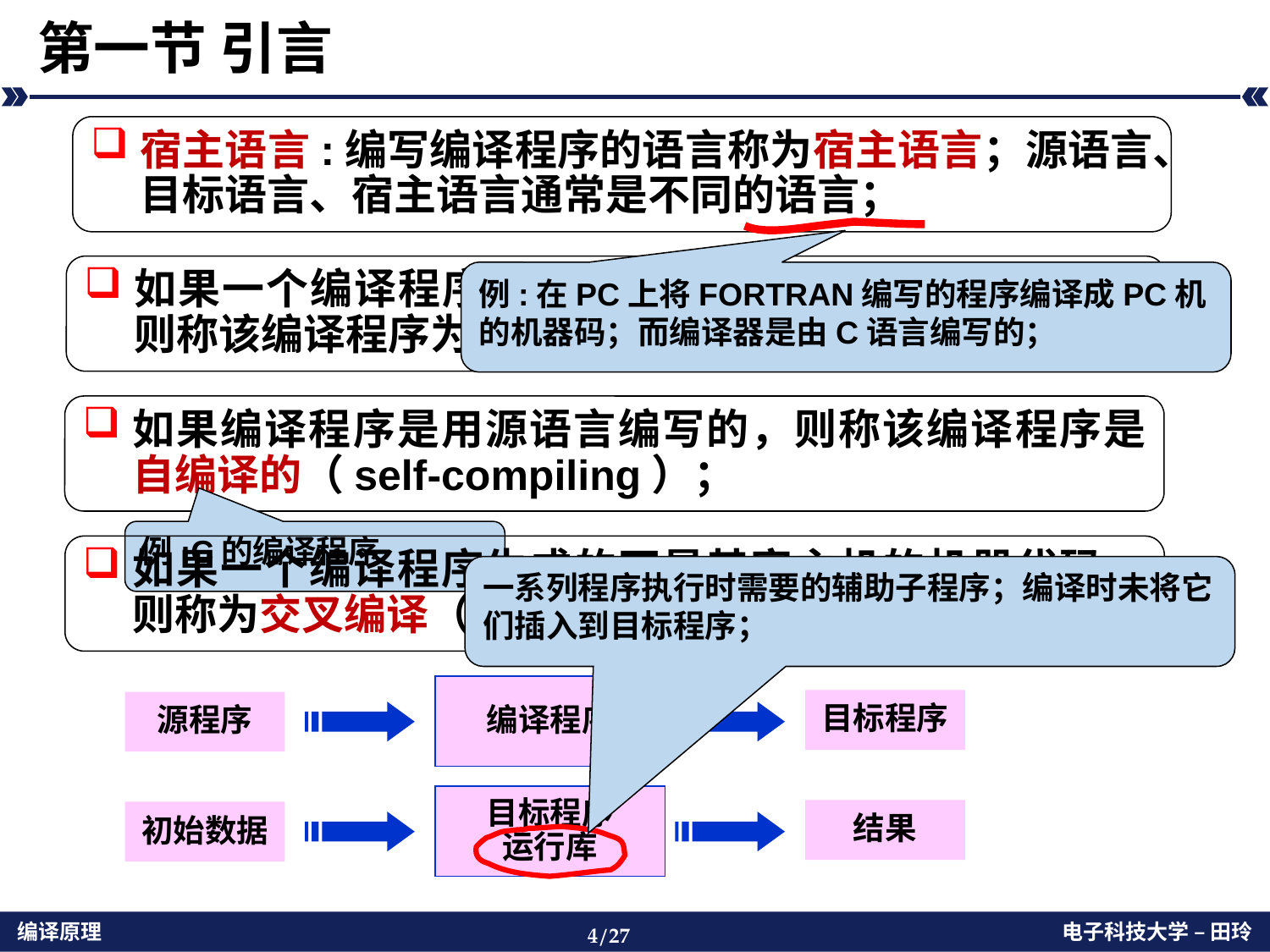

# 第一节 引言
宿主语言:编写编译程序的语言称为宿主语言；源语言、目标语言、宿主语言通常是不同的语言；

如果一个编译程序能生成可供其宿主机执行的机器码，则称该编译程序为自驻留的（self-resident）;
例:在PC上将FORTRAN编写的程序编译成PC机的机器码；而编译器是由C语言编写的；
如果编译程序是用源语言编写的，则称该编译程序是自编译的（self-compiling）；
例:C的编译程序
如果一个编译程序生成的不是其宿主机的机器代码，则称为交叉编译（cross-compiling）;
一系列程序执行时需要的辅助子程序；编译时未将它们插入到目标程序；
编译程序
目标程序
源程序

目标程序
运行库
结果
初始数据